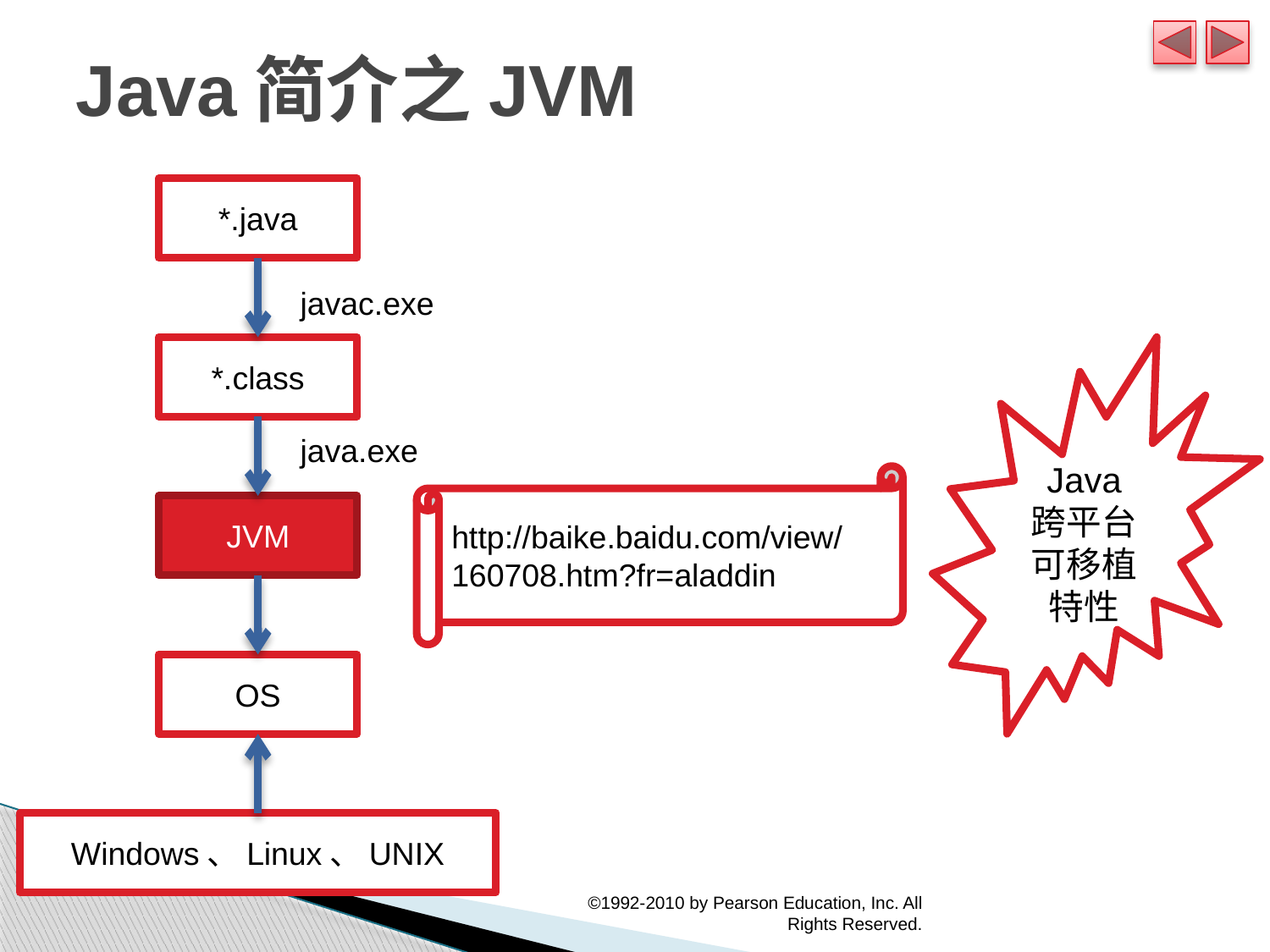

Java简介之JVM
*.java
javac.exe
*.class
Java
跨平台
可移植
特性
java.exe
http://baike.baidu.com/view/160708.htm?fr=aladdin
JVM
OS
Windows、Linux、UNIX
©1992-2010 by Pearson Education, Inc. All Rights Reserved.